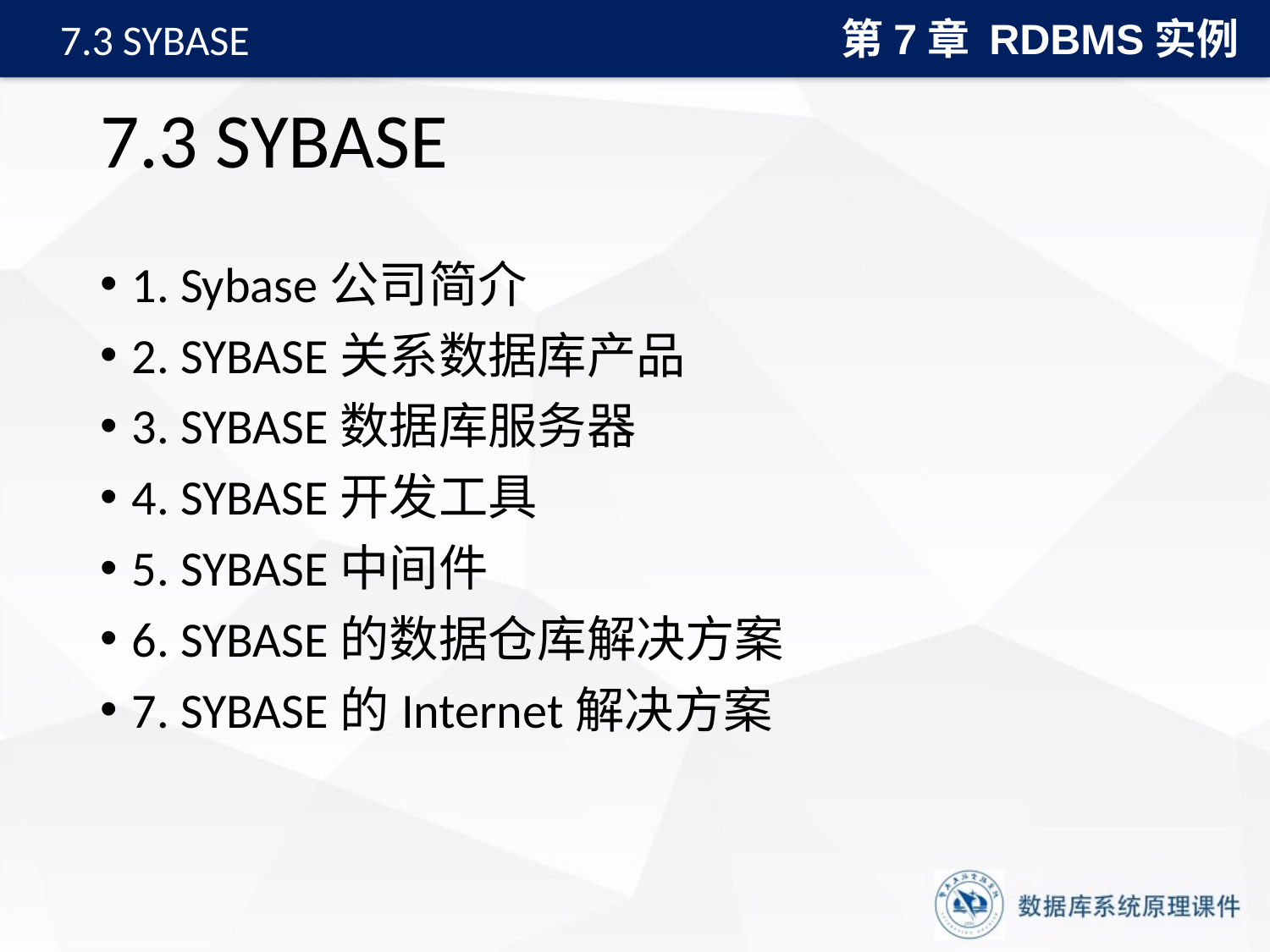

第7章 RDBMS实例
7.3 SYBASE
# 7.3 SYBASE
1. Sybase公司简介
2. SYBASE关系数据库产品
3. SYBASE数据库服务器
4. SYBASE开发工具
5. SYBASE中间件
6. SYBASE的数据仓库解决方案
7. SYBASE的Internet解决方案